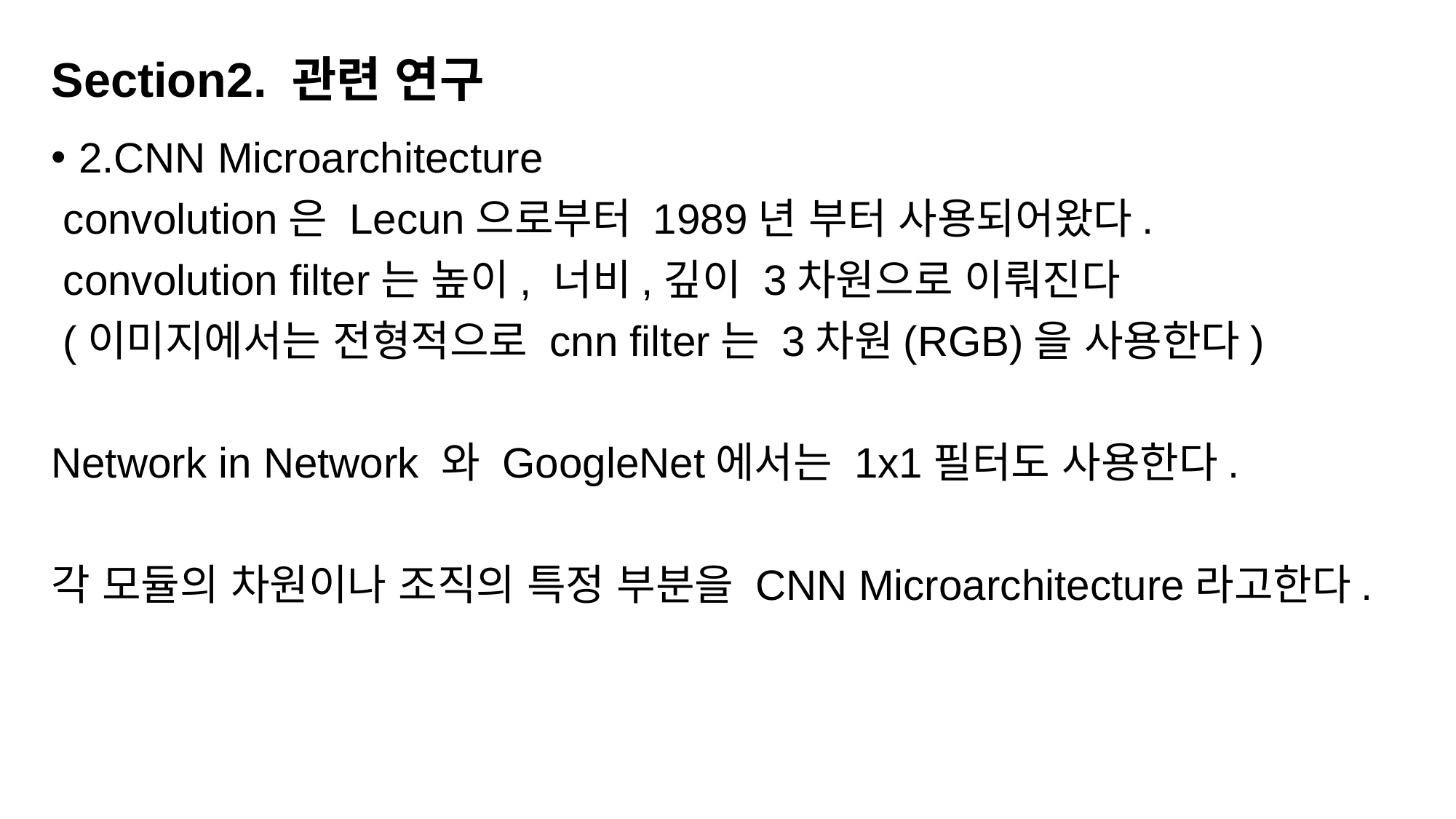

Section2. 관련 연구
2.CNN Microarchitecture
 convolution은 Lecun으로부터 1989년 부터 사용되어왔다.
 convolution filter는 높이, 너비,깊이 3차원으로 이뤄진다
 (이미지에서는 전형적으로 cnn filter는 3차원(RGB)을 사용한다)

Network in Network 와 GoogleNet에서는 1x1필터도 사용한다.

각 모듈의 차원이나 조직의 특정 부분을 CNN Microarchitecture라고한다.